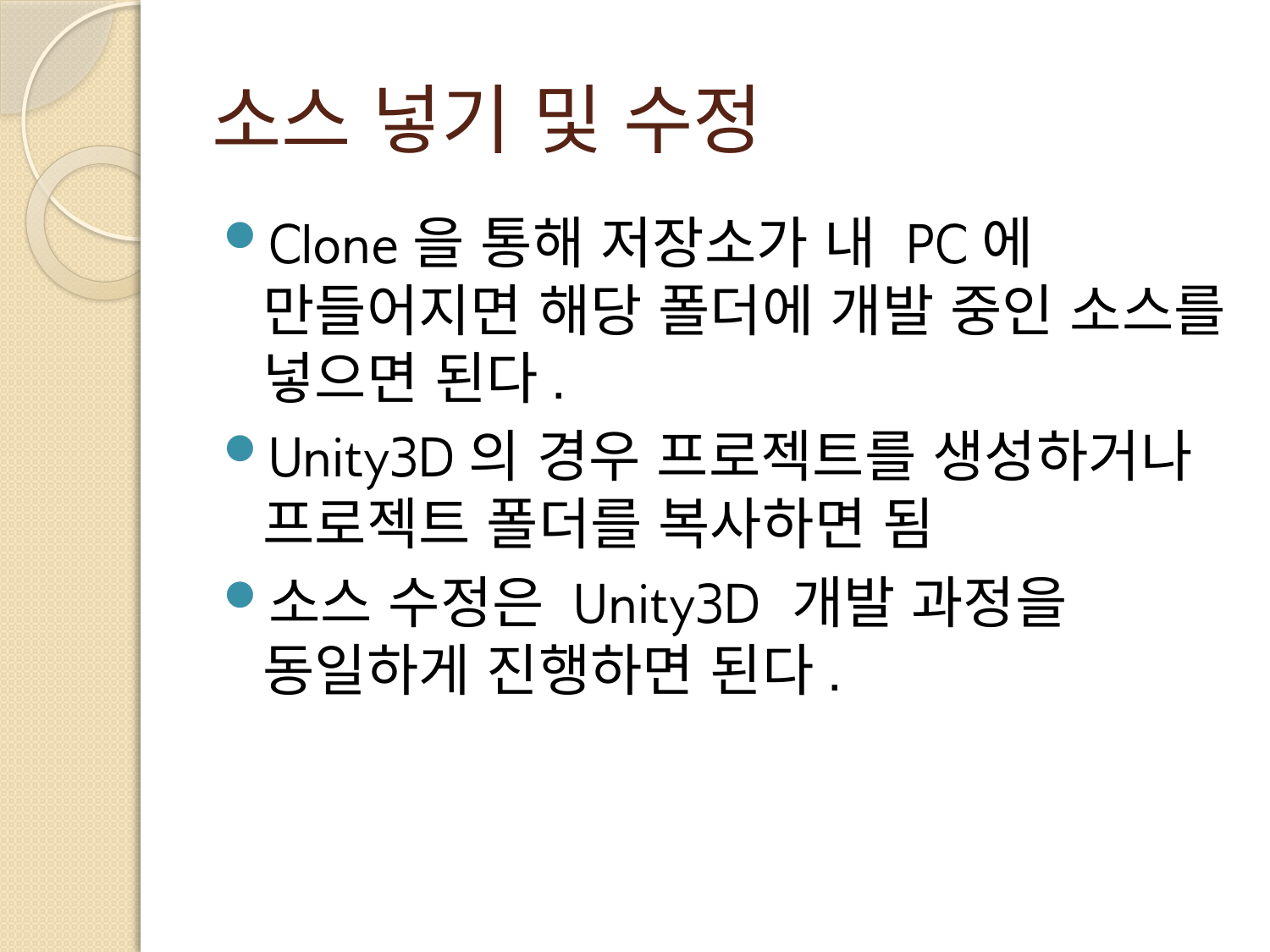

# 소스 넣기 및 수정
Clone을 통해 저장소가 내 PC에 만들어지면 해당 폴더에 개발 중인 소스를 넣으면 된다.
Unity3D의 경우 프로젝트를 생성하거나 프로젝트 폴더를 복사하면 됨
소스 수정은 Unity3D 개발 과정을 동일하게 진행하면 된다.